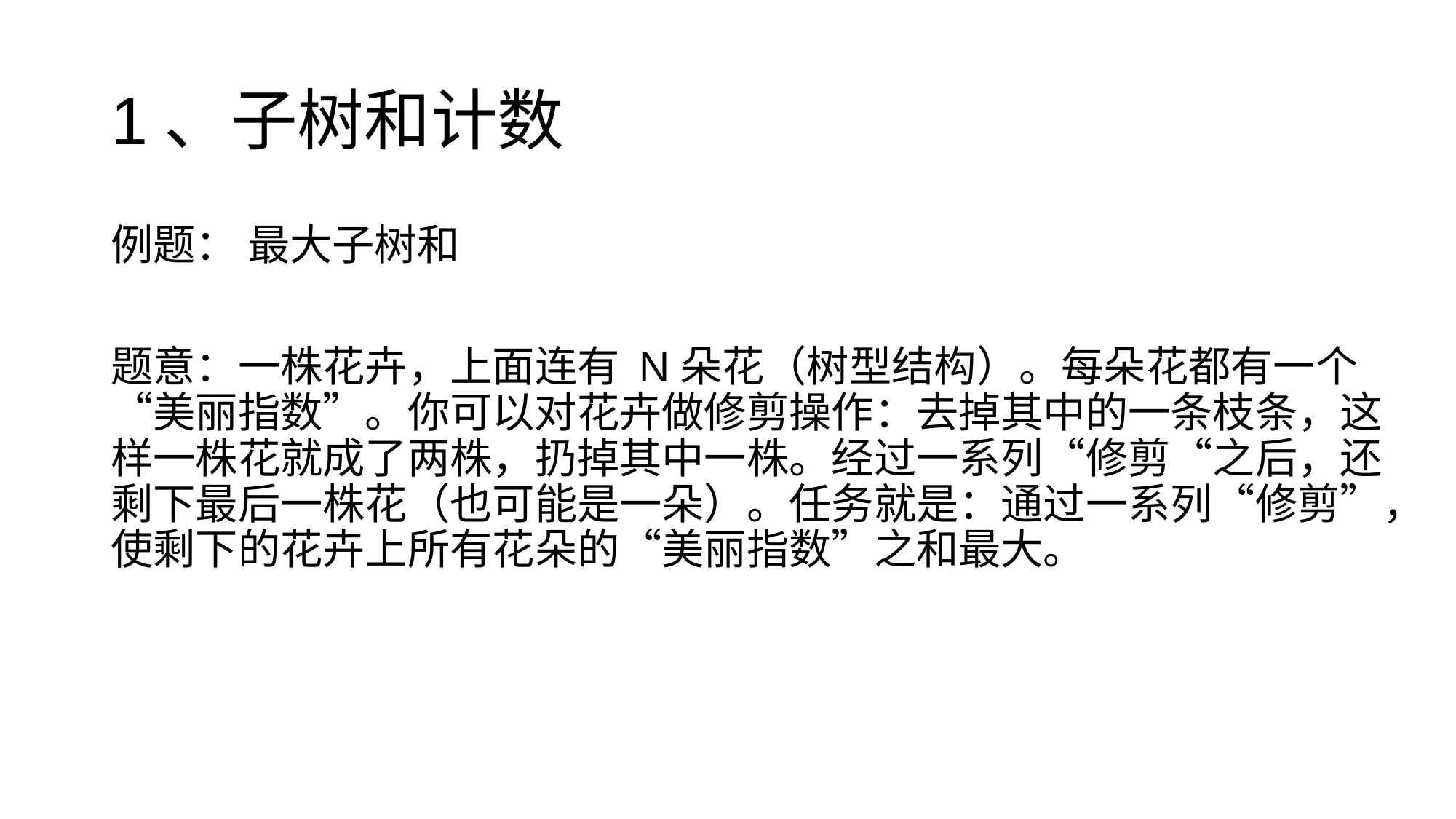

# 1、子树和计数
例题： 最大子树和

题意：一株花卉，上面连有 N朵花（树型结构）。每朵花都有一个“美丽指数”。你可以对花卉做修剪操作：去掉其中的一条枝条，这样一株花就成了两株，扔掉其中一株。经过一系列“修剪“之后，还剩下最后一株花（也可能是一朵）。任务就是：通过一系列“修剪”，使剩下的花卉上所有花朵的“美丽指数”之和最大。